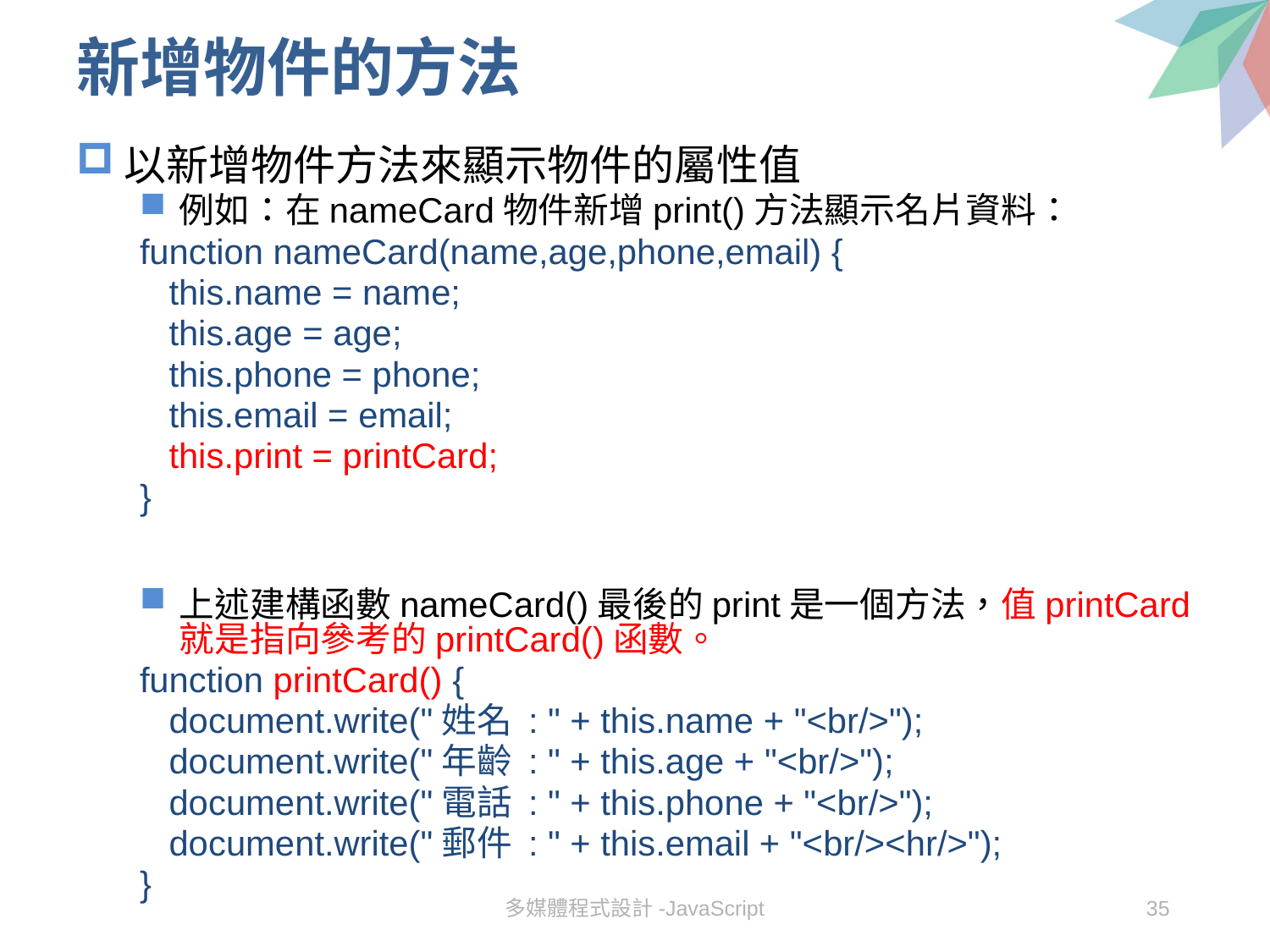

# 新增物件的方法
以新增物件方法來顯示物件的屬性值
例如：在nameCard物件新增print()方法顯示名片資料：
function nameCard(name,age,phone,email) {
   this.name = name;
   this.age = age;
   this.phone = phone;
   this.email = email;
   this.print = printCard;
}

上述建構函數nameCard()最後的print是一個方法，值printCard就是指向參考的printCard()函數。
function printCard() {
   document.write("姓名 : " + this.name + "<br/>");
   document.write("年齡 : " + this.age + "<br/>");
   document.write("電話 : " + this.phone + "<br/>");
   document.write("郵件 : " + this.email + "<br/><hr/>");
}

多媒體程式設計-JavaScript
35